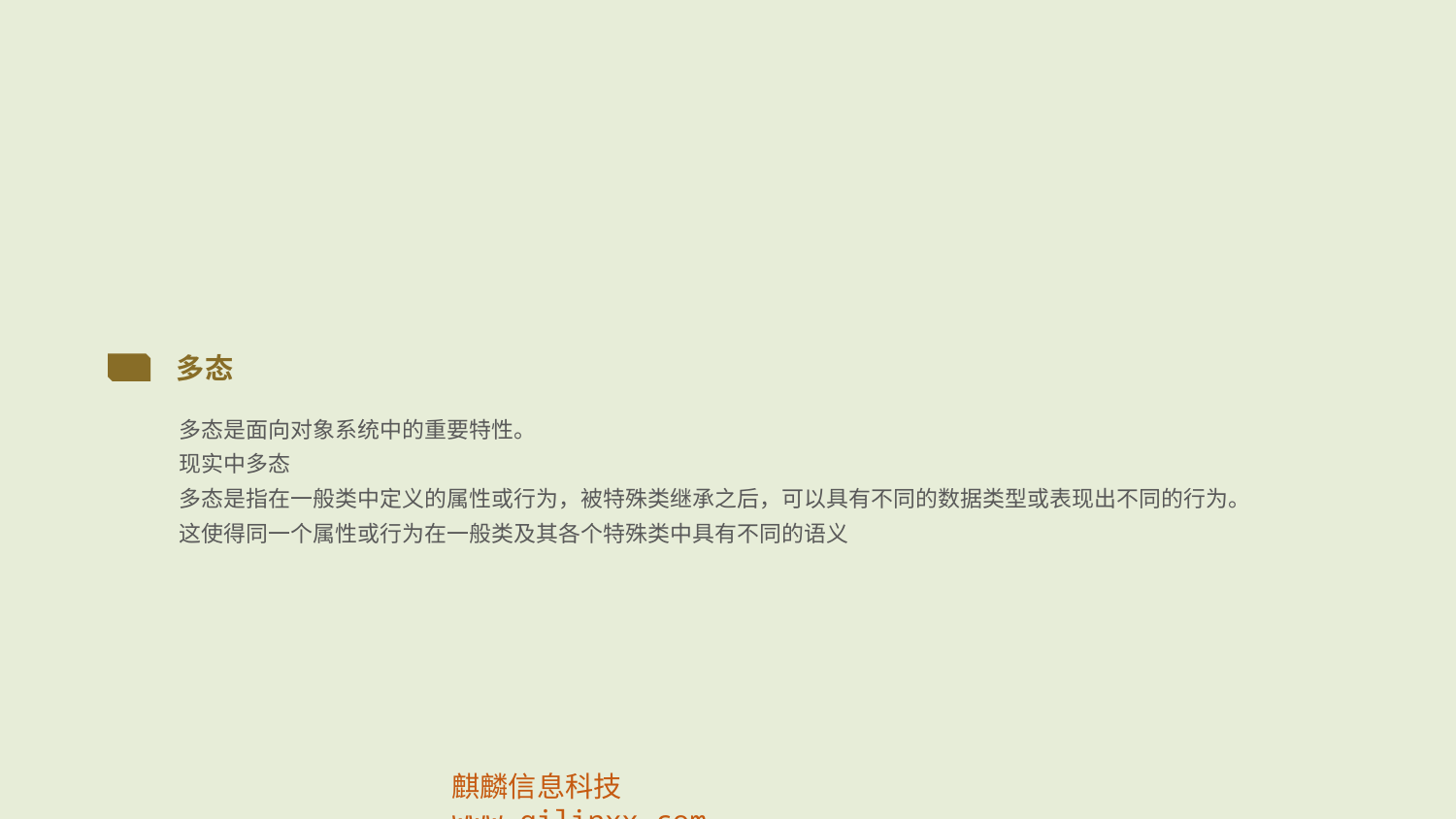

### Chart

| Category |
|---|
多态

多态是面向对象系统中的重要特性。
现实中多态
多态是指在一般类中定义的属性或行为，被特殊类继承之后，可以具有不同的数据类型或表现出不同的行为。这使得同一个属性或行为在一般类及其各个特殊类中具有不同的语义

麒麟信息科技 www.qilinxx.com